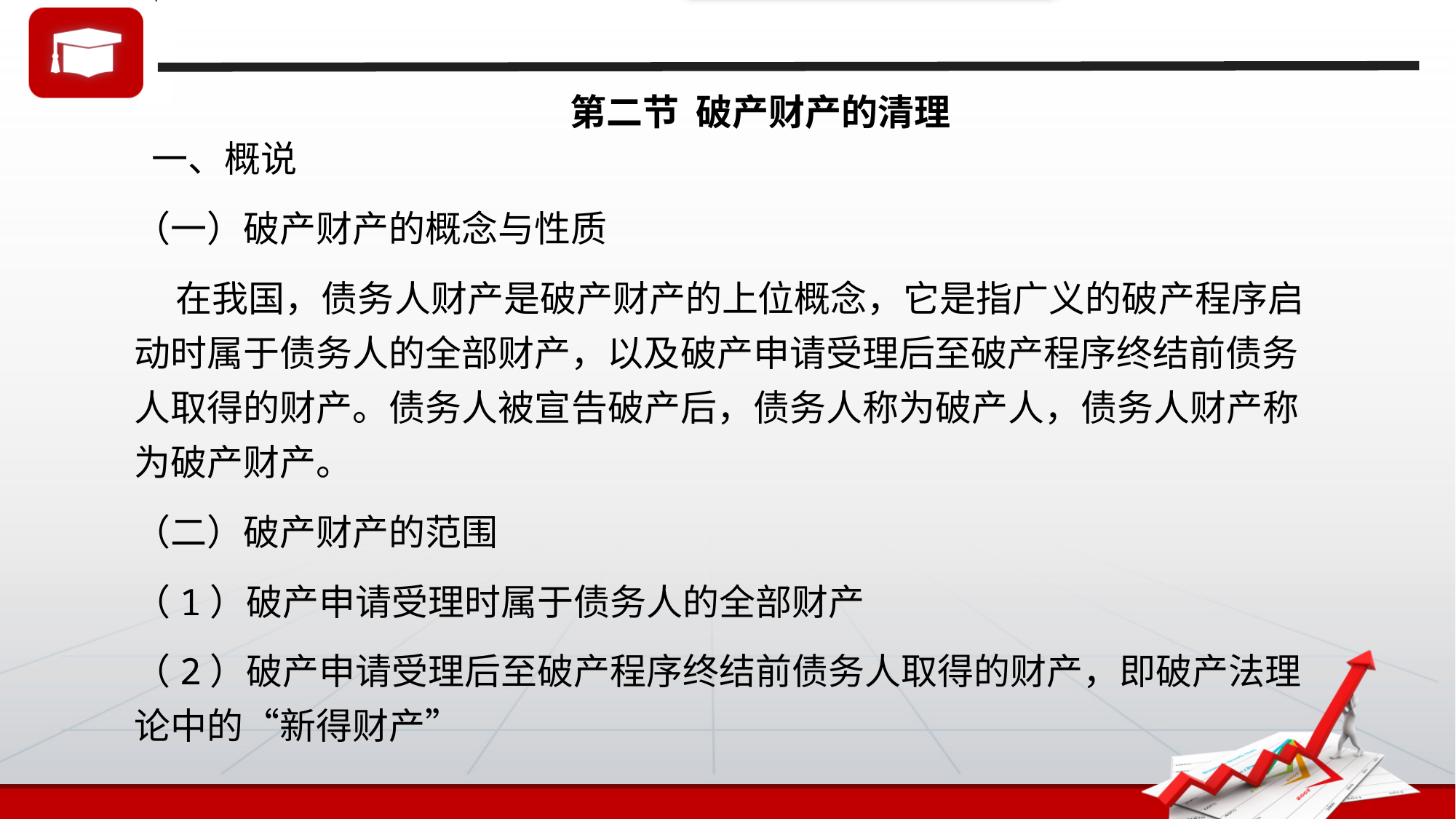

# 第二节  破产财产的清理
 一、概说
（一）破产财产的概念与性质
    在我国，债务人财产是破产财产的上位概念，它是指广义的破产程序启动时属于债务人的全部财产，以及破产申请受理后至破产程序终结前债务人取得的财产。债务人被宣告破产后，债务人称为破产人，债务人财产称为破产财产。
（二）破产财产的范围
（1）破产申请受理时属于债务人的全部财产
（2）破产申请受理后至破产程序终结前债务人取得的财产，即破产法理论中的“新得财产”